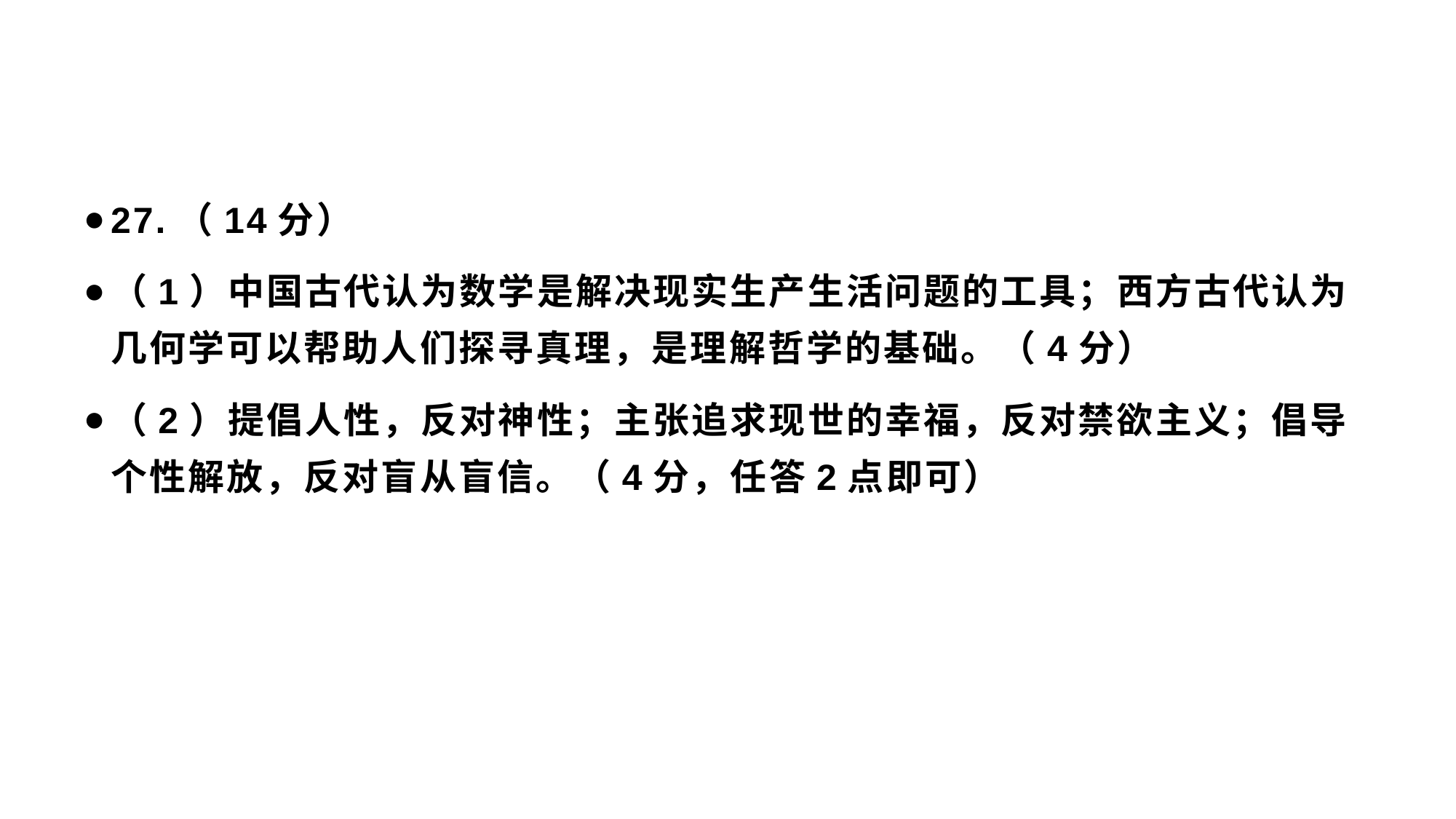

#
27.（14分）
（1）中国古代认为数学是解决现实生产生活问题的工具；西方古代认为几何学可以帮助人们探寻真理，是理解哲学的基础。（4分）
（2）提倡人性，反对神性；主张追求现世的幸福，反对禁欲主义；倡导个性解放，反对盲从盲信。（4分，任答2点即可）